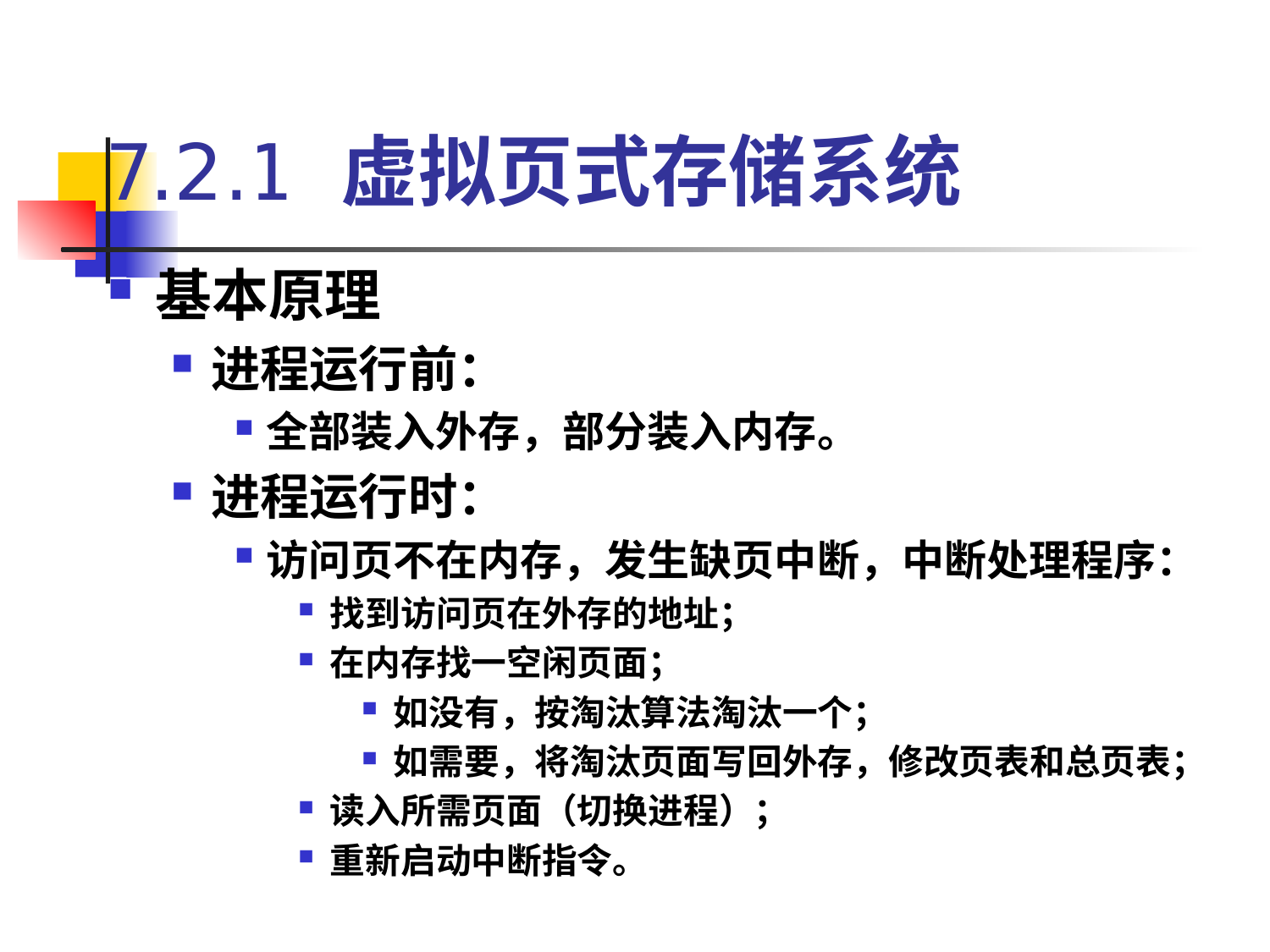

# 7.2.1 虚拟页式存储系统
基本原理
进程运行前：
全部装入外存，部分装入内存。
进程运行时：
访问页不在内存，发生缺页中断，中断处理程序：
找到访问页在外存的地址；
在内存找一空闲页面；
如没有，按淘汰算法淘汰一个；
如需要，将淘汰页面写回外存，修改页表和总页表；
读入所需页面（切换进程）；
重新启动中断指令。